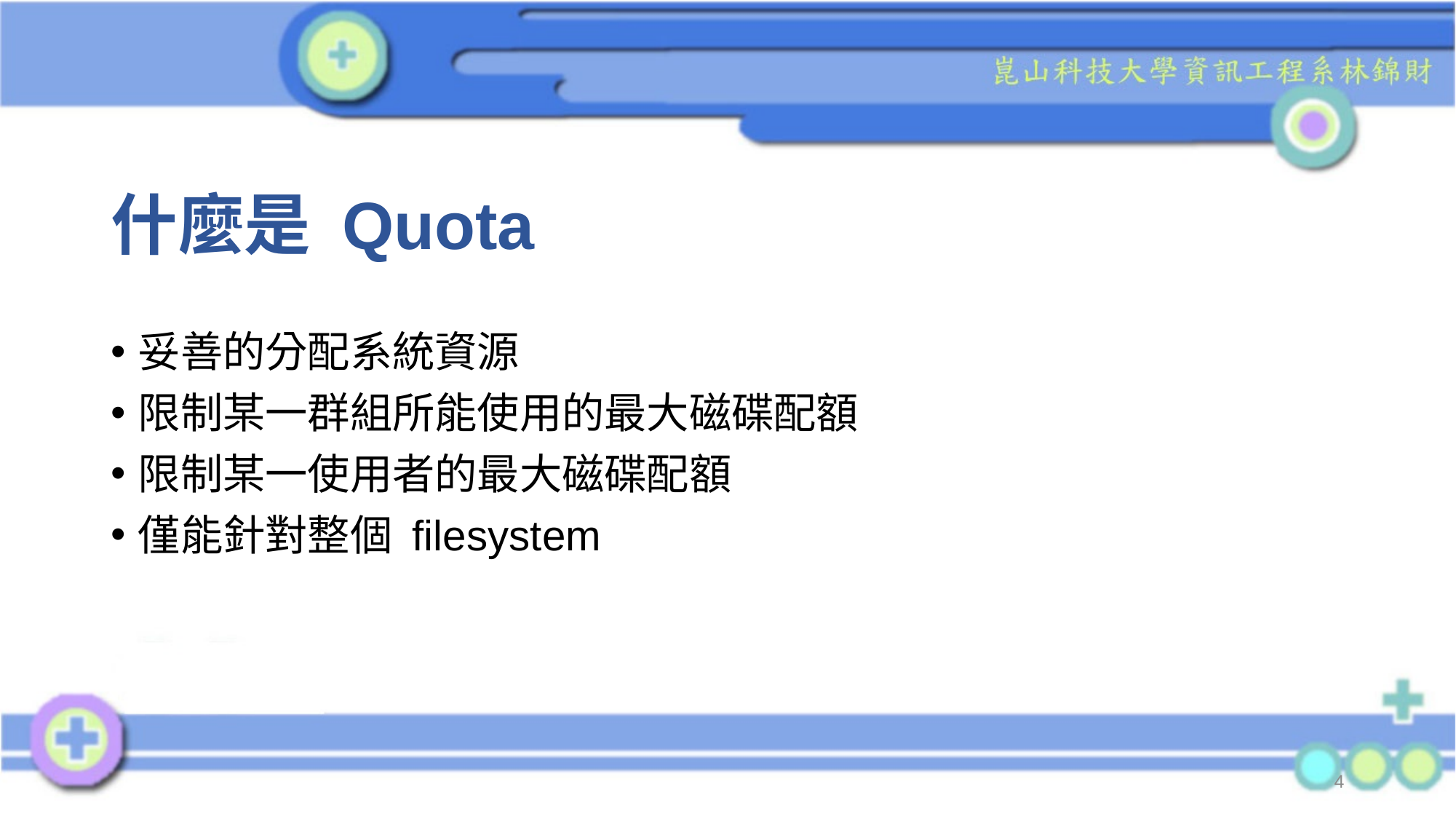

# 什麼是 Quota
妥善的分配系統資源
限制某一群組所能使用的最大磁碟配額
限制某一使用者的最大磁碟配額
僅能針對整個 filesystem
4